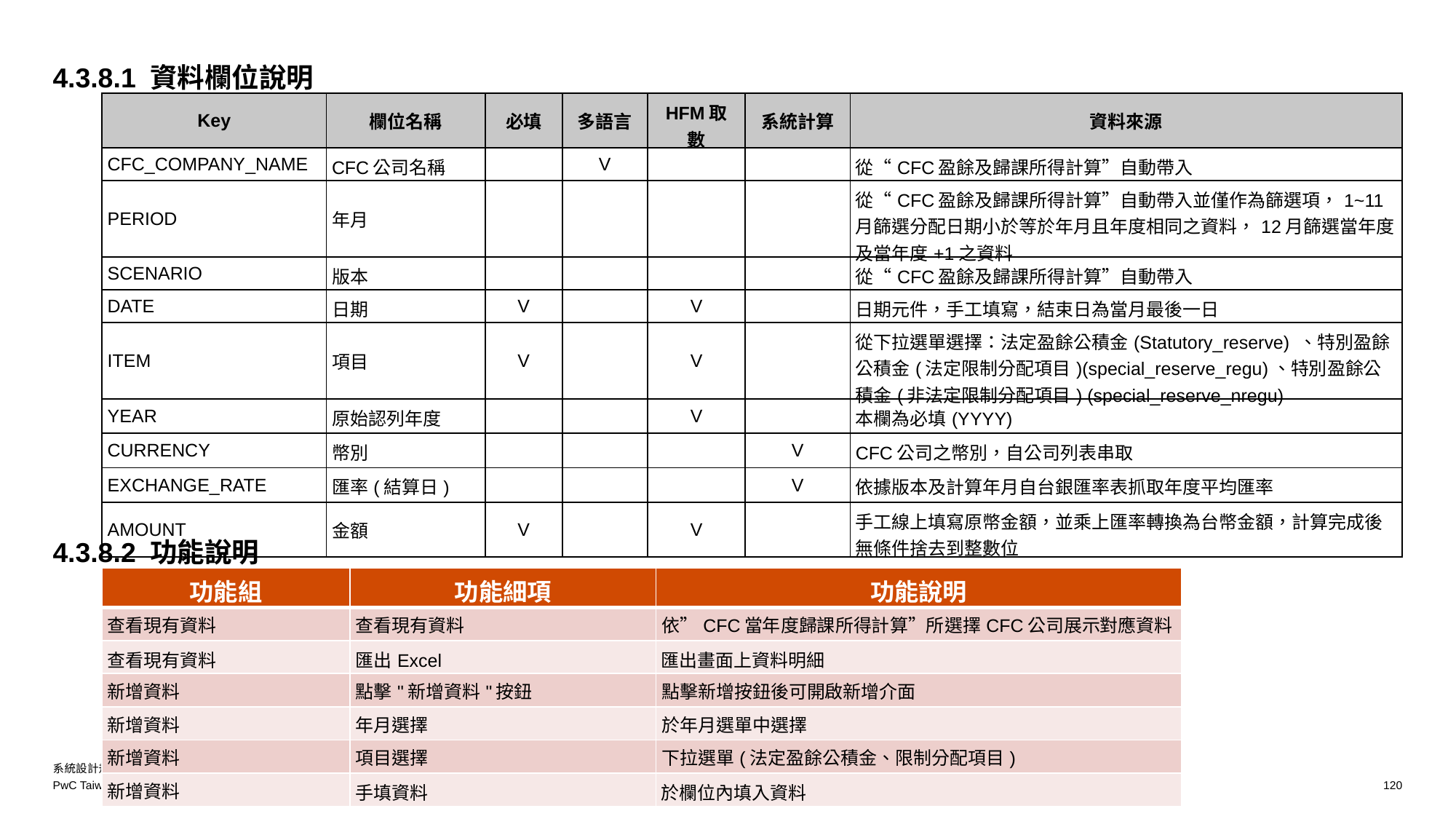

4.3.8.1 資料欄位說明
| Key | 欄位名稱 | 必填 | 多語言 | HFM取數 | 系統計算 | 資料來源 |
| --- | --- | --- | --- | --- | --- | --- |
| CFC\_COMPANY\_NAME | CFC公司名稱 |  | V |  |  | 從“CFC盈餘及歸課所得計算”自動帶入 |
| PERIOD | 年月 |  |  |  |  | 從“CFC盈餘及歸課所得計算”自動帶入並僅作為篩選項，1~11月篩選分配日期小於等於年月且年度相同之資料，12月篩選當年度及當年度+1之資料 |
| SCENARIO | 版本 |  |  |  |  | 從“CFC盈餘及歸課所得計算”自動帶入 |
| DATE | 日期 | V |  | V |  | 日期元件，手工填寫，結束日為當月最後一日 |
| ITEM | 項目 | V |  | V |  | 從下拉選單選擇：法定盈餘公積金(Statutory\_reserve) 、特別盈餘公積金(法定限制分配項目)(special\_reserve\_regu)、特別盈餘公積金(非法定限制分配項目) (special\_reserve\_nregu) |
| YEAR | 原始認列年度 |  |  | V |  | 本欄為必填(YYYY) |
| CURRENCY | 幣別 |  |  |  | V | CFC公司之幣別，自公司列表串取 |
| EXCHANGE\_RATE | 匯率(結算日) |  |  |  | V | 依據版本及計算年月自台銀匯率表抓取年度平均匯率 |
| AMOUNT | 金額 | V |  | V |  | 手工線上填寫原幣金額，並乘上匯率轉換為台幣金額，計算完成後無條件捨去到整數位 |
4.3.8.2 功能說明
| 功能組 | 功能細項 | 功能說明 |
| --- | --- | --- |
| 查看現有資料 | 查看現有資料 | 依”CFC當年度歸課所得計算”所選擇CFC公司展示對應資料 |
| 查看現有資料 | 匯出Excel | 匯出畫面上資料明細 |
| 新增資料 | 點擊"新增資料"按鈕 | 點擊新增按鈕後可開啟新增介面 |
| 新增資料 | 年月選擇 | 於年月選單中選擇 |
| 新增資料 | 項目選擇 | 下拉選單(法定盈餘公積金、限制分配項目) |
| 新增資料 | 手填資料 | 於欄位內填入資料 |
系統設計規格書_CFC管理模組
120